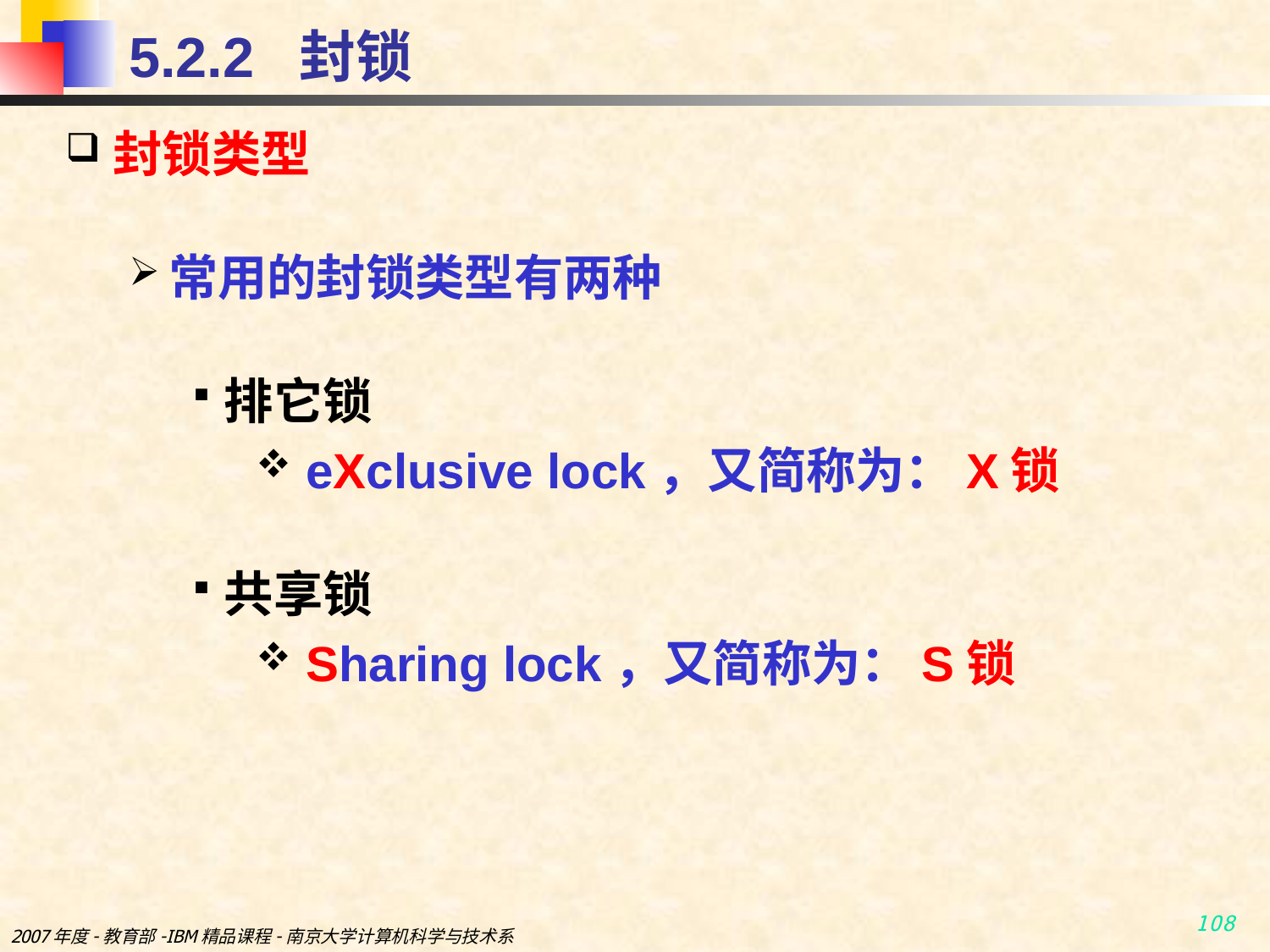

# 5.2.2  封锁
封锁类型

常用的封锁类型有两种

排它锁
 eXclusive lock，又简称为：X锁

共享锁
 Sharing lock，又简称为：S锁
108